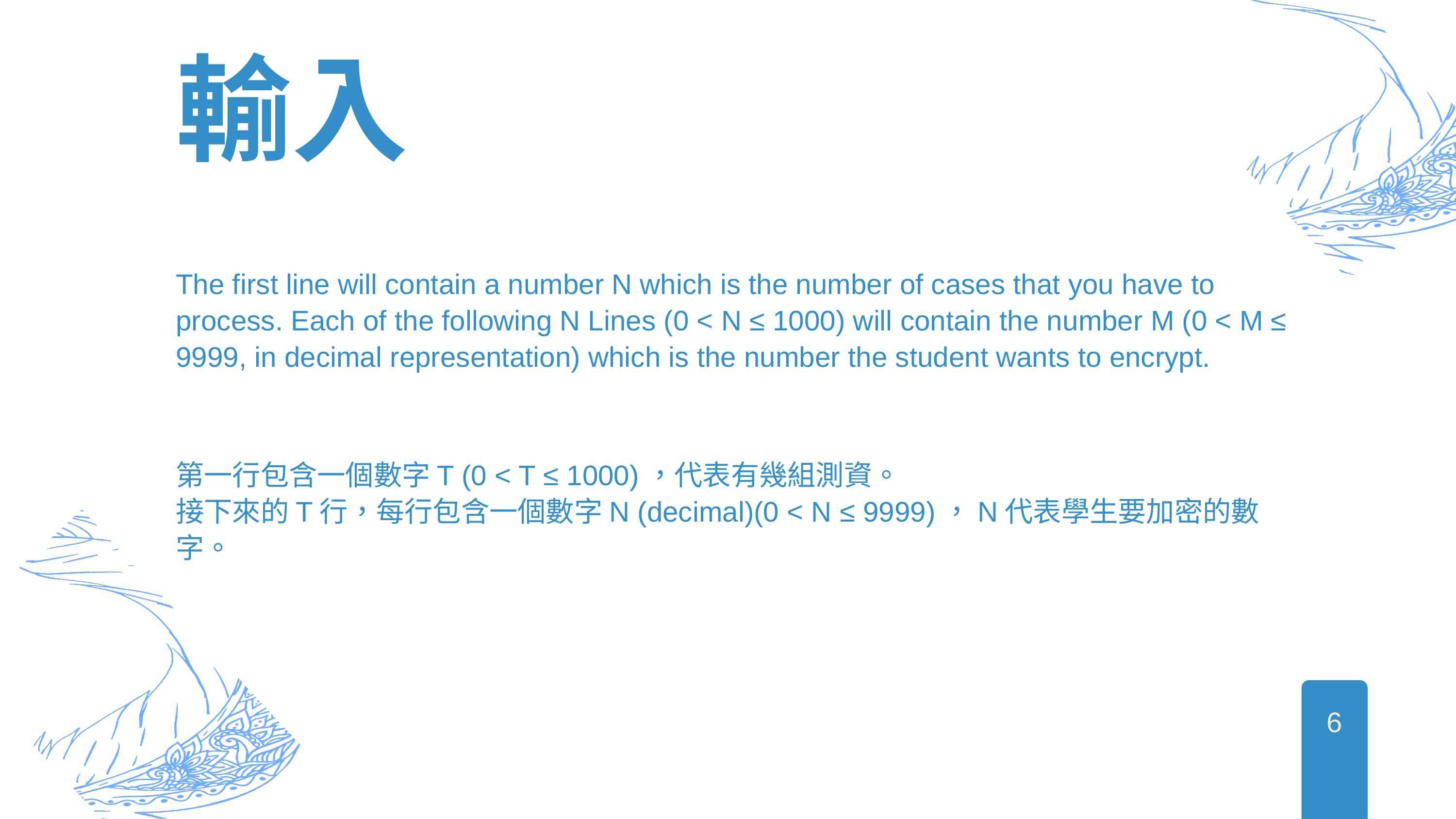

輸入
The first line will contain a number N which is the number of cases that you have to process. Each of the following N Lines (0 < N ≤ 1000) will contain the number M (0 < M ≤ 9999, in decimal representation) which is the number the student wants to encrypt.
第一行包含一個數字T (0 < T ≤ 1000)，代表有幾組測資。
接下來的T行，每行包含一個數字N (decimal)(0 < N ≤ 9999)，N代表學生要加密的數字。

6